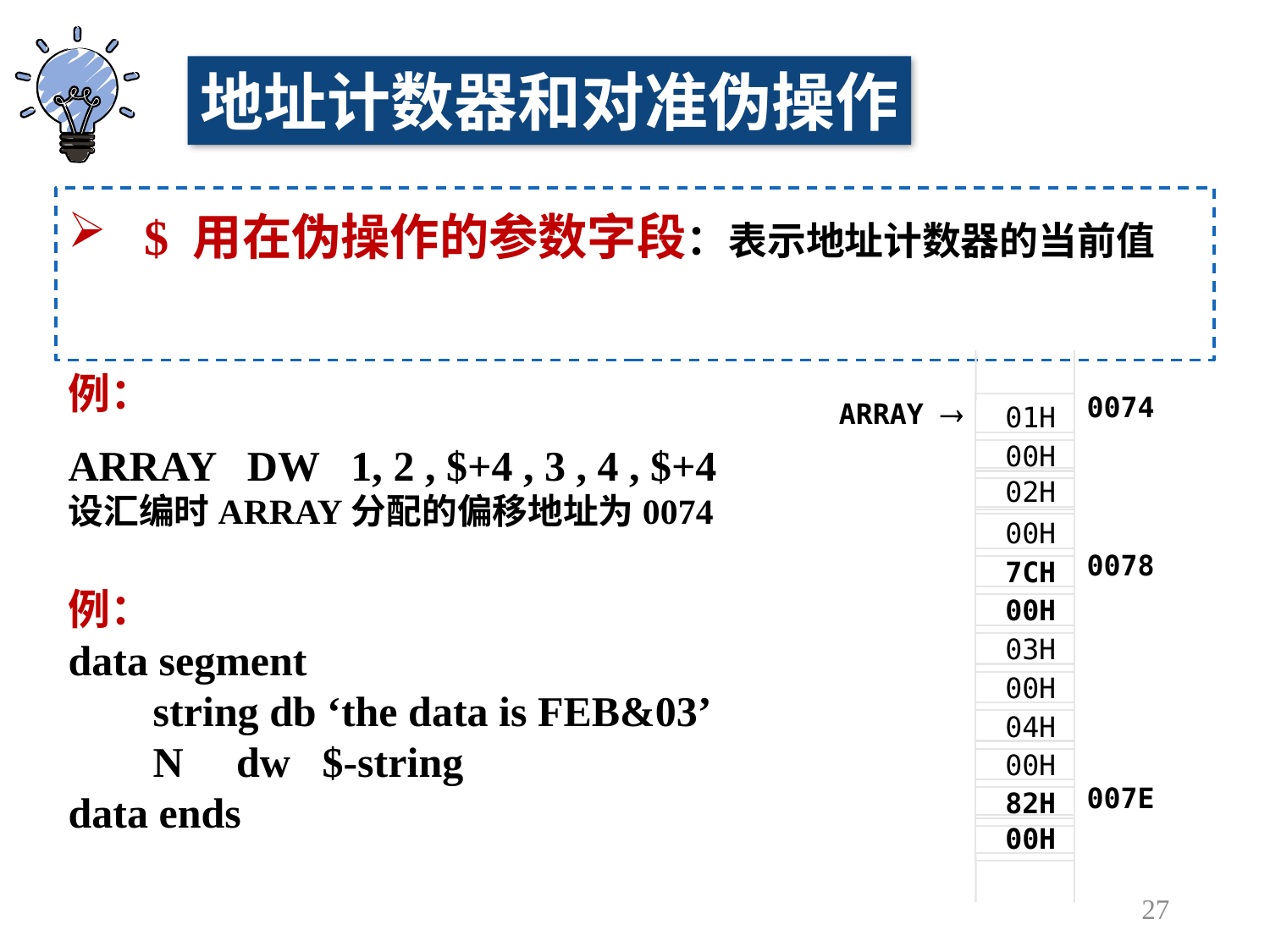

地址计数器和对准伪操作
 $ 用在伪操作的参数字段：表示地址计数器的当前值

0074
    ARRAY →

 01H

 00H
 02H

 00H
0078

 7CH

 00H

 03H

 00H

 04H
 00H

007E

 82H

 00H

例：
ARRAY   DW   1, 2 , $+4 , 3 , 4 , $+4
设汇编时ARRAY分配的偏移地址为0074

例：
data segment
        string db ‘the data is FEB&03’
        N     dw   $-string
data ends
27